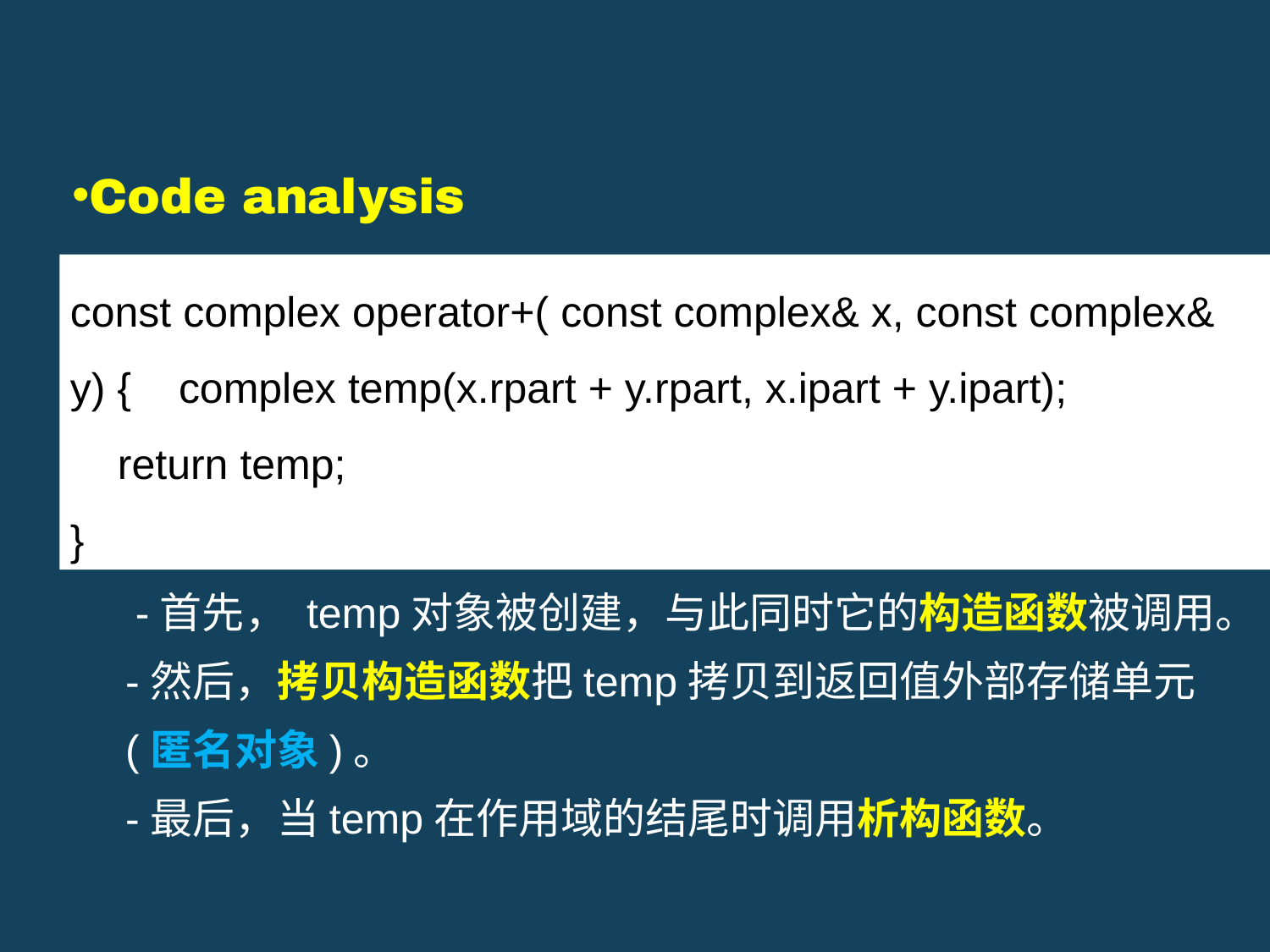

Code analysis

-首先， temp对象被创建，与此同时它的构造函数被调用。
-然后，拷贝构造函数把temp拷贝到返回值外部存储单元(匿名对象)。
-最后，当temp在作用域的结尾时调用析构函数。
const complex operator+( const complex& x, const complex& y) {    complex temp(x.rpart + y.rpart, x.ipart + y.ipart);
    return temp;
}